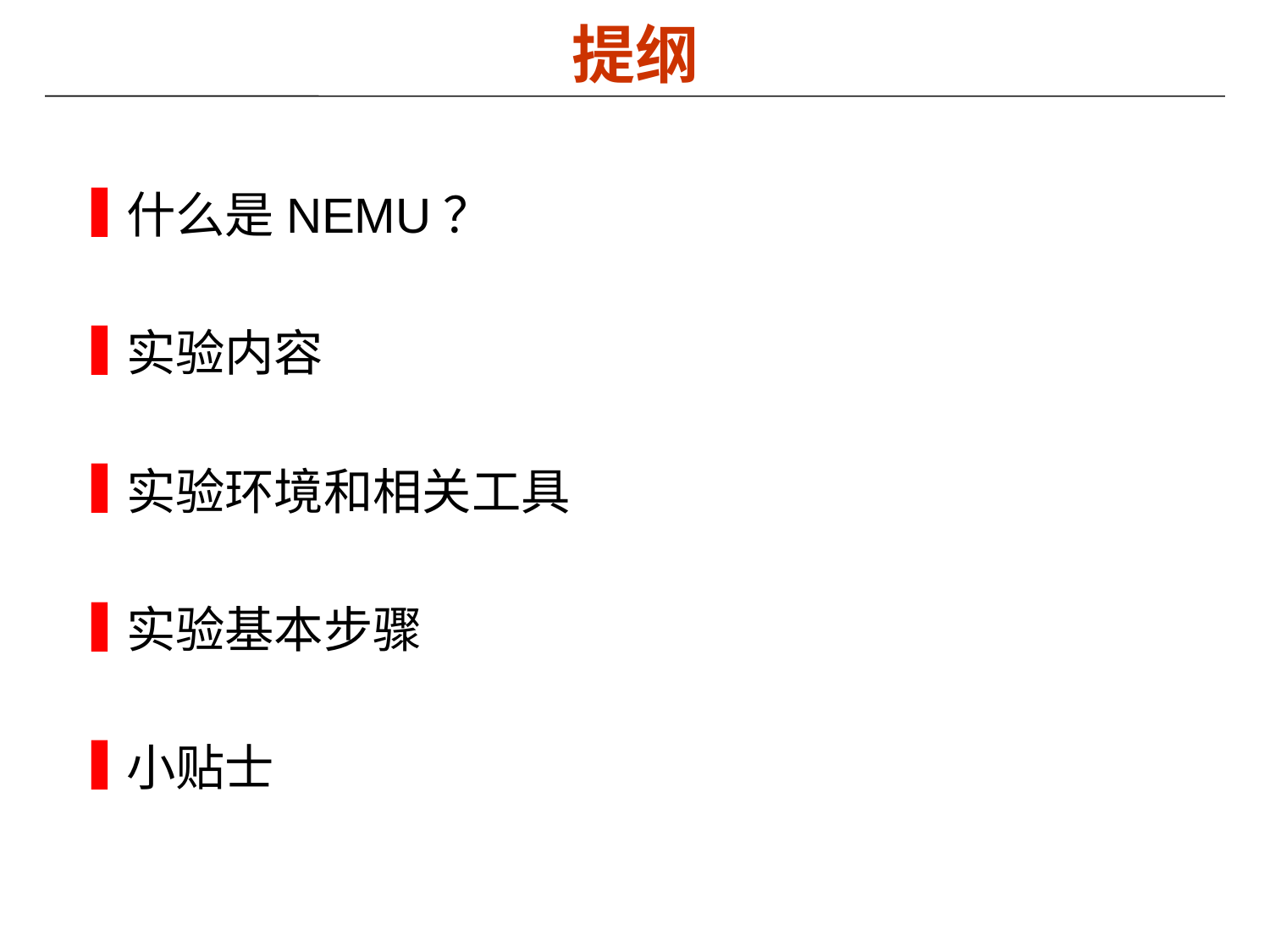

# 提纲
什么是NEMU？

实验内容

实验环境和相关工具

实验基本步骤

小贴士